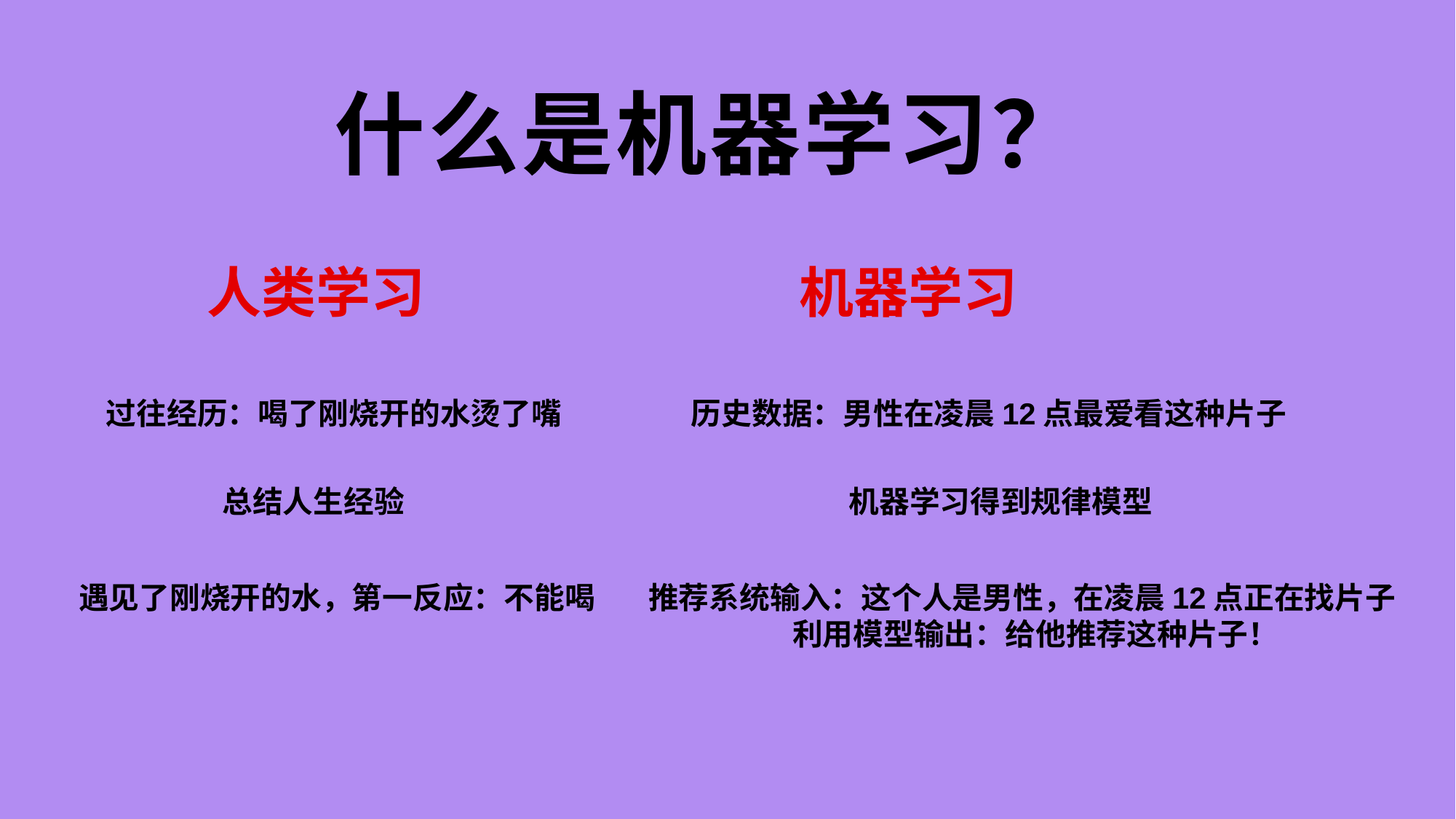

# 什么是机器学习？
人类学习
机器学习
过往经历：喝了刚烧开的水烫了嘴
历史数据：男性在凌晨12点最爱看这种片子
总结人生经验
机器学习得到规律模型
遇见了刚烧开的水，第一反应：不能喝
推荐系统输入：这个人是男性，在凌晨12点正在找片子
	    利用模型输出：给他推荐这种片子！